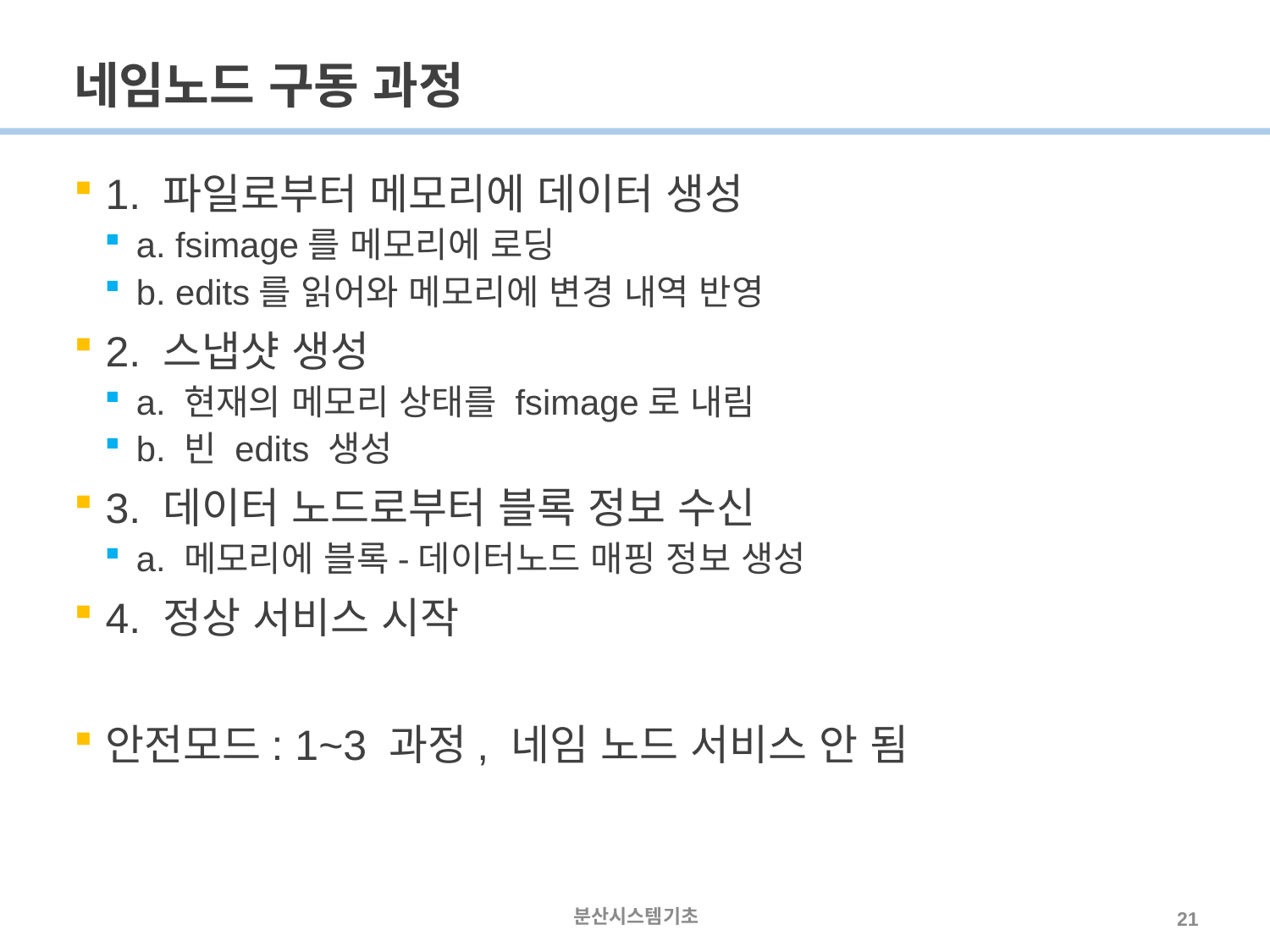

# 네임노드 구동 과정
1. 파일로부터 메모리에 데이터 생성
a. fsimage를 메모리에 로딩
b. edits를 읽어와 메모리에 변경 내역 반영
2. 스냅샷 생성
a. 현재의 메모리 상태를 fsimage로 내림
b. 빈 edits 생성
3. 데이터 노드로부터 블록 정보 수신
a. 메모리에 블록-데이터노드 매핑 정보 생성
4. 정상 서비스 시작

안전모드: 1~3 과정, 네임 노드 서비스 안 됨
분산시스템기초
21